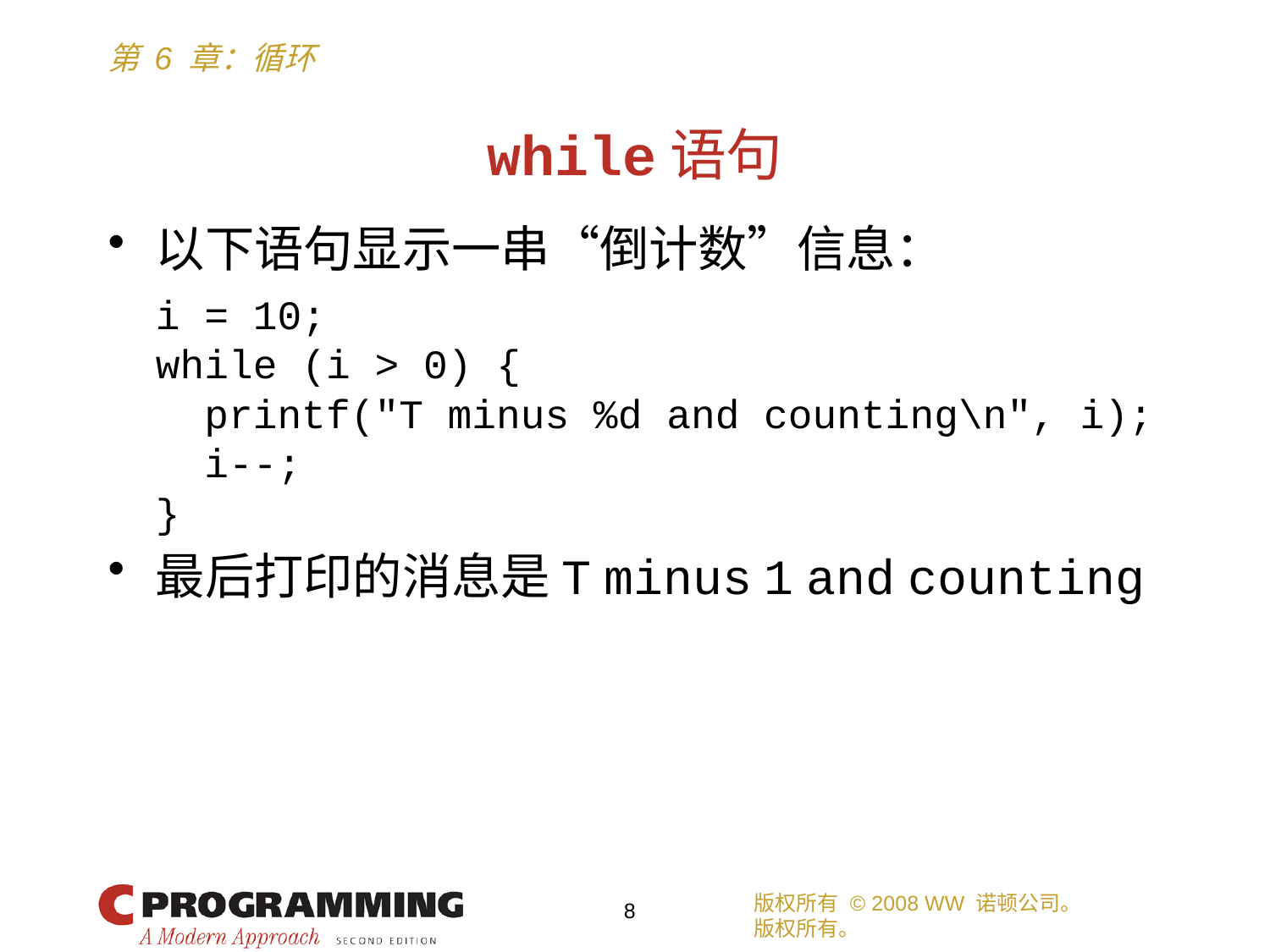

# while语句
以下语句显示一串“倒计数”信息：
	i = 10;
	while (i > 0) {
	  printf("T minus %d and counting\n", i);
	  i--;
	}
最后打印的消息是T minus 1 and counting
版权所有 © 2008 WW 诺顿公司。
版权所有。
8